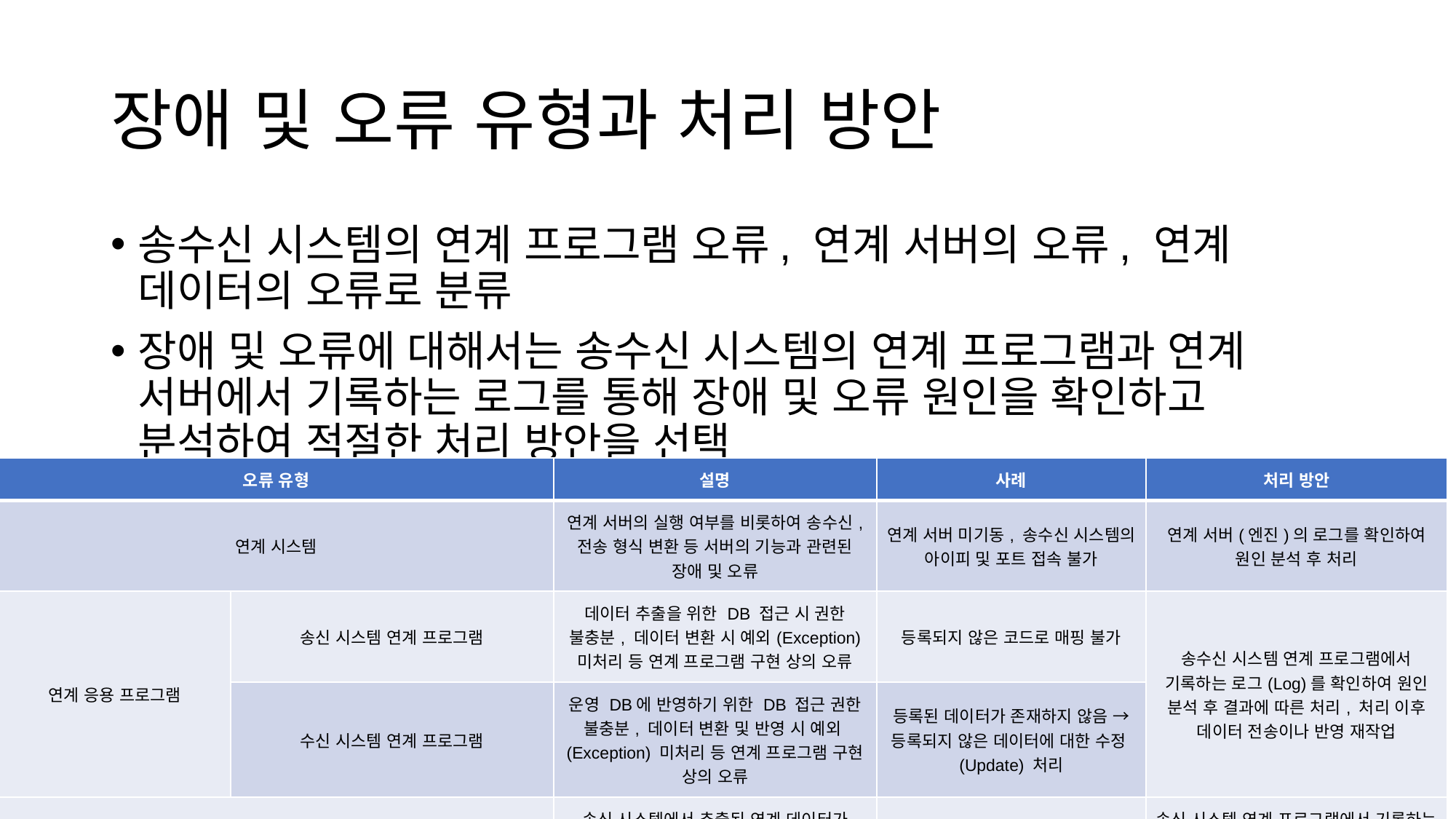

# 장애 및 오류 유형과 처리 방안
송수신 시스템의 연계 프로그램 오류, 연계 서버의 오류, 연계 데이터의 오류로 분류
장애 및 오류에 대해서는 송수신 시스템의 연계 프로그램과 연계 서버에서 기록하는 로그를 통해 장애 및 오류 원인을 확인하고 분석하여 적절한 처리 방안을 선택
| 오류 유형 |  | 설명 | 사례 | 처리 방안 |
| --- | --- | --- | --- | --- |
| 연계 시스템 |  | 연계 서버의 실행 여부를 비롯하여 송수신, 전송 형식 변환 등 서버의 기능과 관련된 장애 및 오류 | 연계 서버 미기동, 송수신 시스템의 아이피 및 포트 접속 불가 | 연계 서버(엔진)의 로그를 확인하여 원인 분석 후 처리 |
| 연계 응용 프로그램 | 송신 시스템 연계 프로그램 | 데이터 추출을 위한 DB 접근 시 권한 불충분, 데이터 변환 시 예외(Exception) 미처리 등 연계 프로그램 구현 상의 오류 | 등록되지 않은 코드로 매핑 불가 | 송수신 시스템 연계 프로그램에서 기록하는 로그(Log)를 확인하여 원인 분석 후 결과에 따른 처리, 처리 이후 데이터 전송이나 반영 재작업 |
|  | 수신 시스템 연계 프로그램 | 운영 DB에 반영하기 위한 DB 접근 권한 불충분, 데이터 변환 및 반영 시 예외(Exception) 미처리 등 연계 프로그램 구현 상의 오류 | 등록된 데이터가 존재하지 않음 → 등록되지 않은 데이터에 대한 수정(Update) 처리 |  |
| 연계 데이터 오류 |  | 송신 시스템에서 추출된 연계 데이터가 유효하지 않은 값으로 인한 오류 | 유효하지 않은 일자 | 송신 시스템 연계 프로그램에서 기록하는 Log를 확인하여 데이터 보정 후 재전송 |